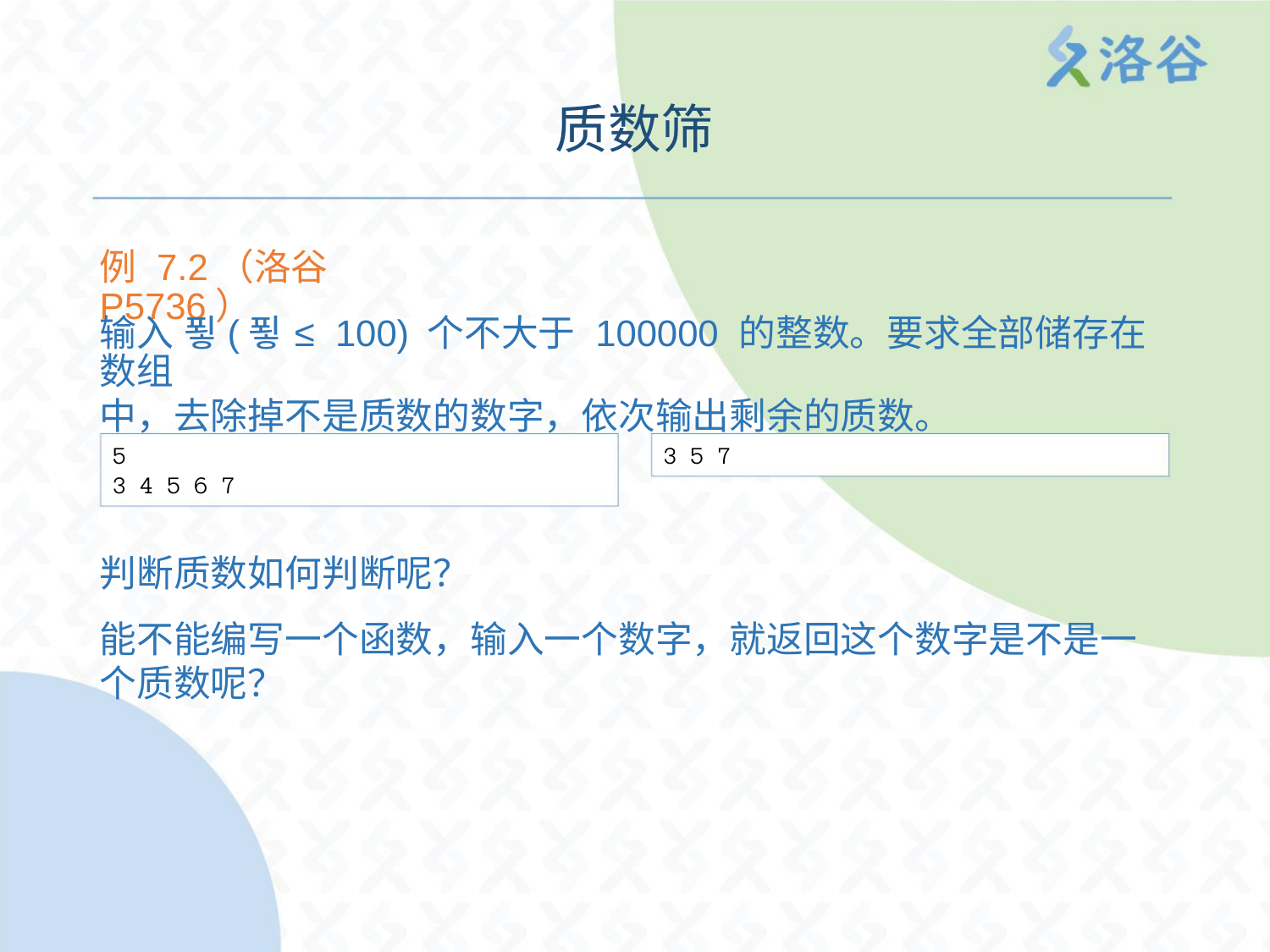

质数筛
例 7.2（洛谷 P5736）
输入 푛(푛 ≤ 100) 个不大于 100000 的整数。要求全部储存在数组
中，去除掉不是质数的数字，依次输出剩余的质数。
5
3 5 7
3 4 5 6 7
判断质数如何判断呢？
能不能编写一个函数，输入一个数字，就返回这个数字是不是一
个质数呢？